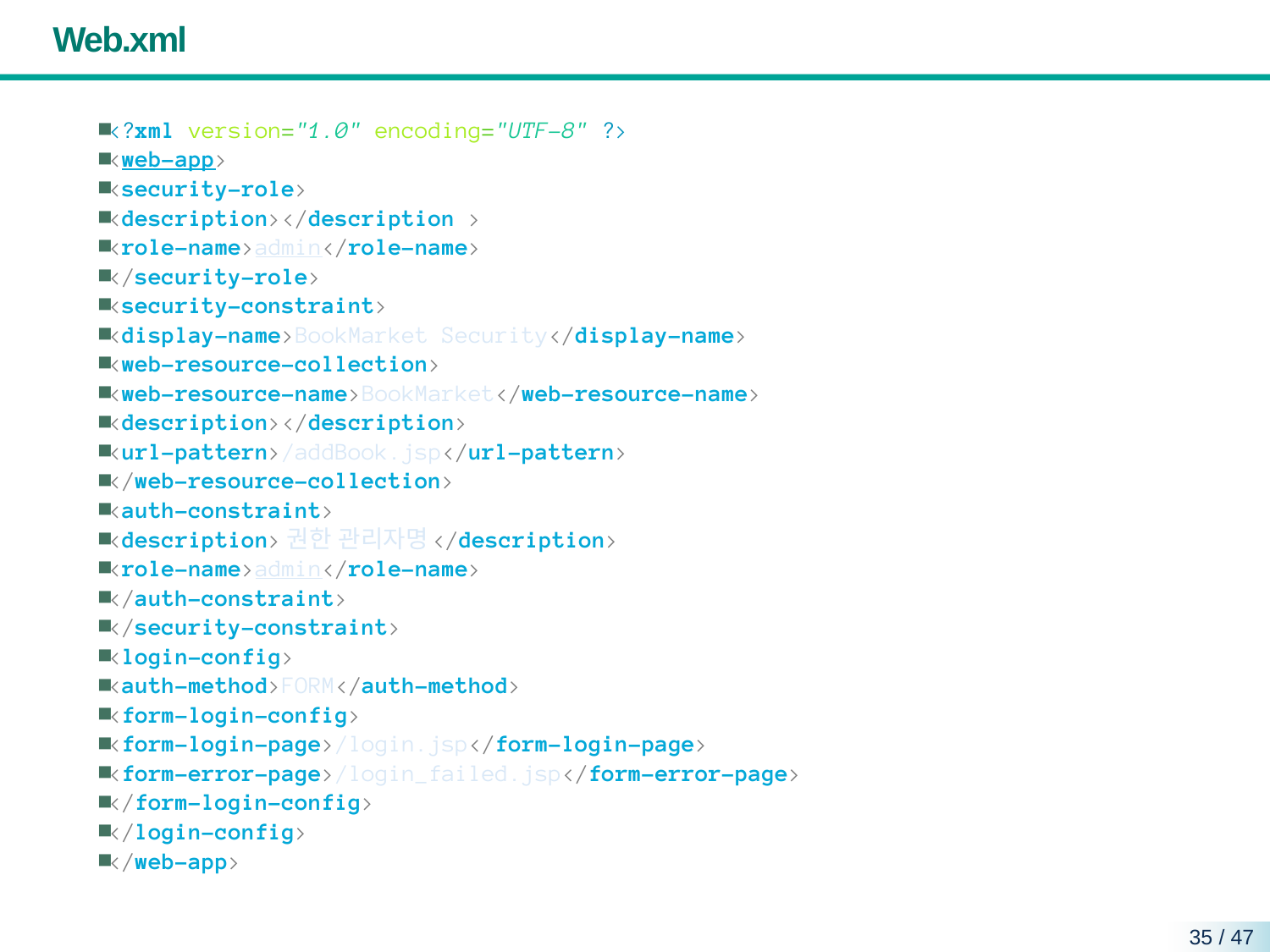

# Web.xml
<?xml version="1.0" encoding="UTF-8" ?>
<web-app>
<security-role>
<description></description >
<role-name>admin</role-name>
</security-role>
<security-constraint>
<display-name>BookMarket Security</display-name>
<web-resource-collection>
<web-resource-name>BookMarket</web-resource-name>
<description></description>
<url-pattern>/addBook.jsp</url-pattern>
</web-resource-collection>
<auth-constraint>
<description>권한 관리자명</description>
<role-name>admin</role-name>
</auth-constraint>
</security-constraint>
<login-config>
<auth-method>FORM</auth-method>
<form-login-config>
<form-login-page>/login.jsp</form-login-page>
<form-error-page>/login_failed.jsp</form-error-page>
</form-login-config>
</login-config>
</web-app>